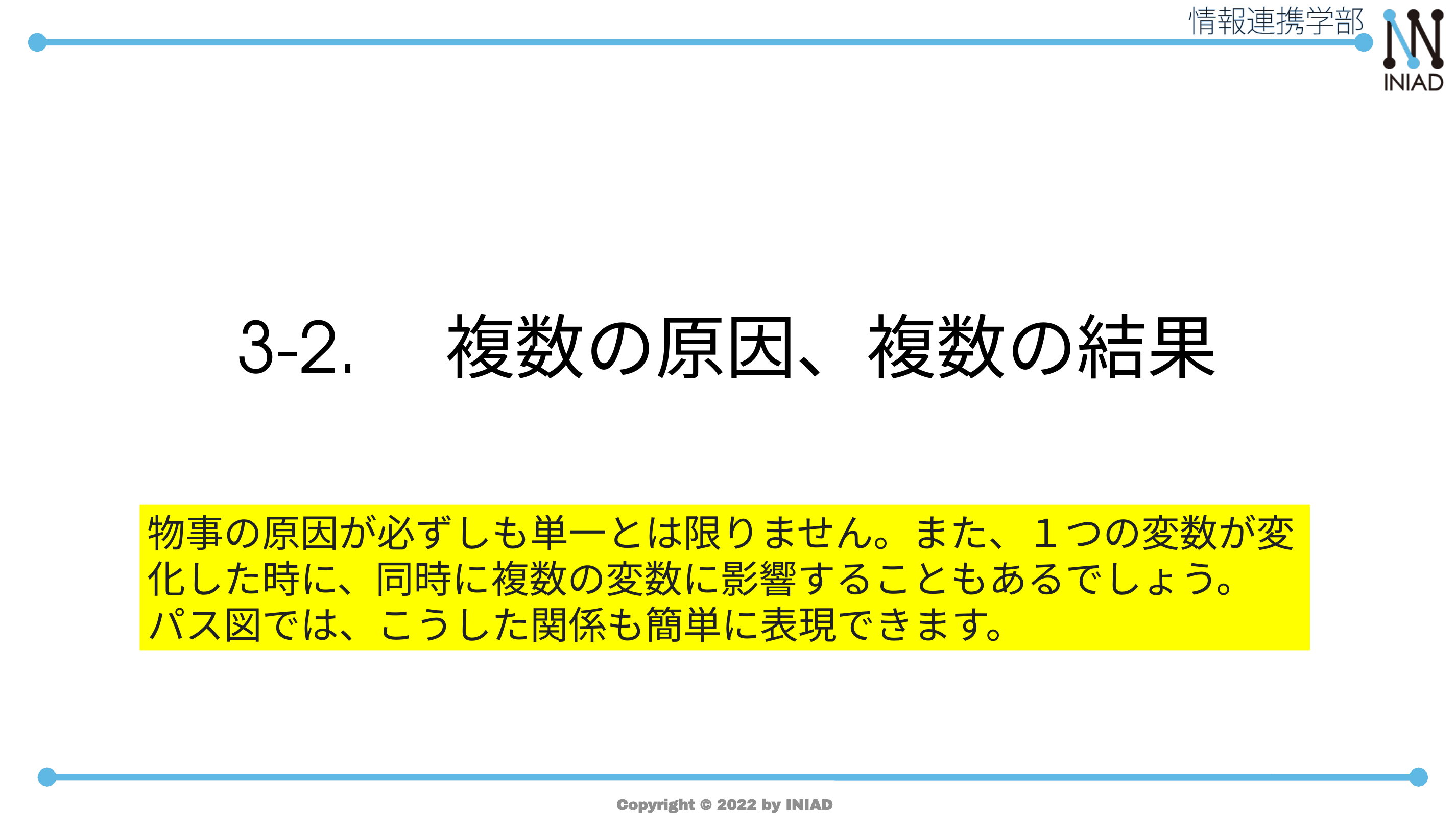

3-2.　複数の原因、複数の結果
物事の原因が必ずしも単一とは限りません。また、１つの変数が変化した時に、同時に複数の変数に影響することもあるでしょう。
パス図では、こうした関係も簡単に表現できます。
Copyright © 2022 by INIAD